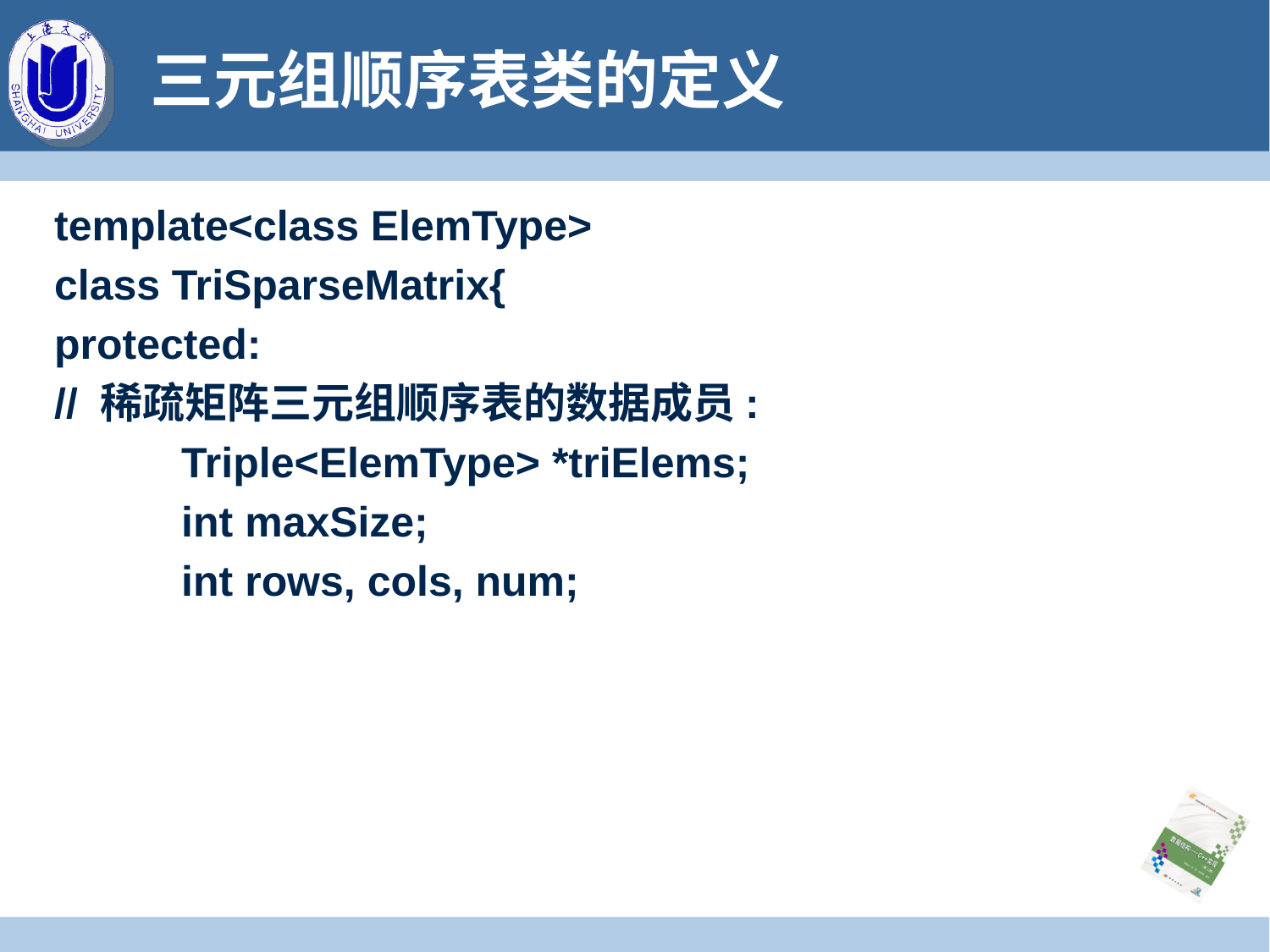

# 三元组顺序表类的定义
template<class ElemType>
class TriSparseMatrix{
protected:
// 稀疏矩阵三元组顺序表的数据成员:
	Triple<ElemType> *triElems;
	int maxSize;
	int rows, cols, num;